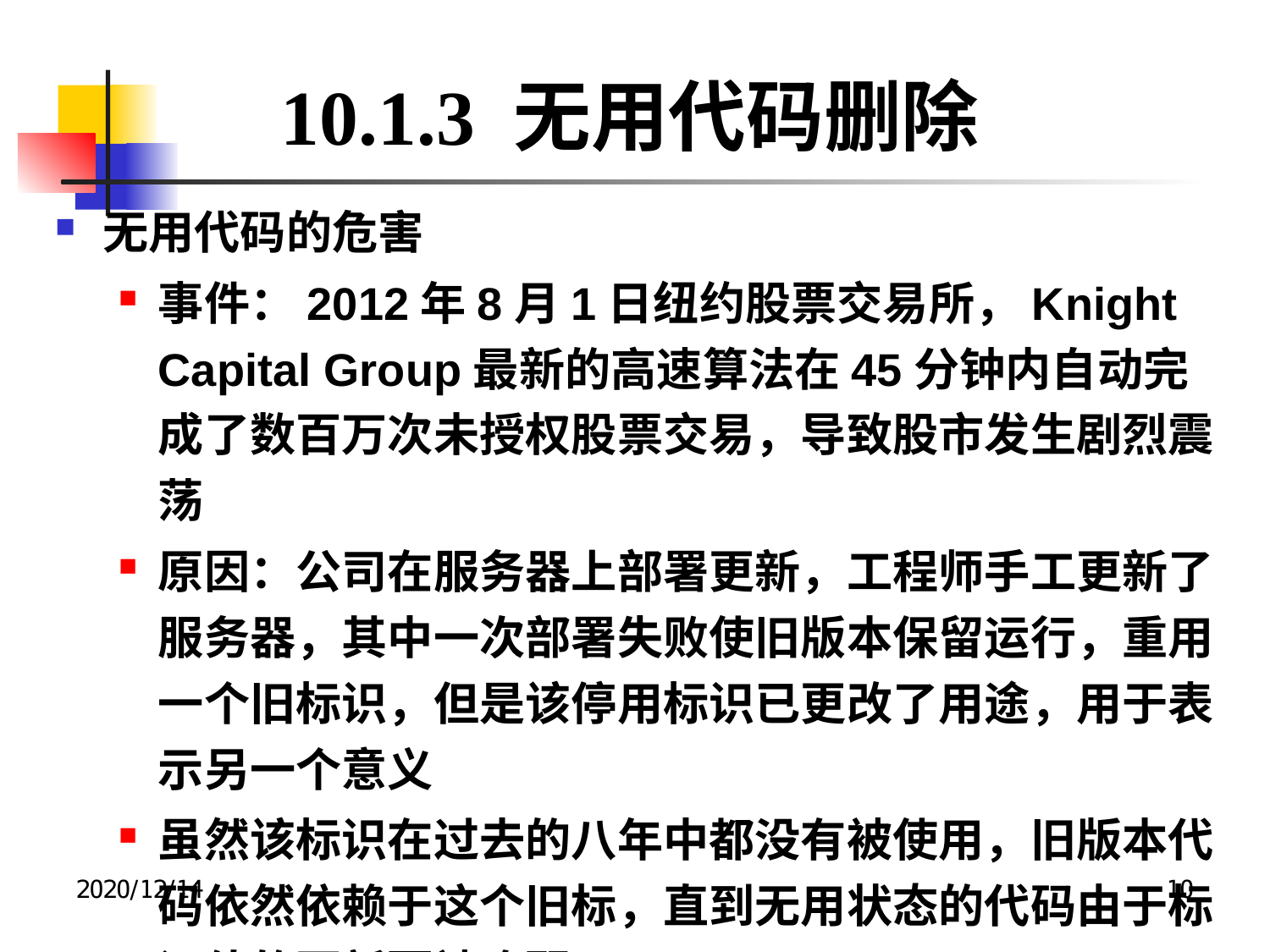

10.1.3 无用代码删除
无用代码的危害
事件：2012年8月1日纽约股票交易所，Knight Capital Group最新的高速算法在45分钟内自动完成了数百万次未授权股票交易，导致股市发生剧烈震荡
原因：公司在服务器上部署更新，工程师手工更新了服务器，其中一次部署失败使旧版本保留运行，重用一个旧标识，但是该停用标识已更改了用途，用于表示另一个意义
虽然该标识在过去的八年中都没有被使用，旧版本代码依然依赖于这个旧标，直到无用状态的代码由于标识值的更新而被唤醒了

2020/12/14
10